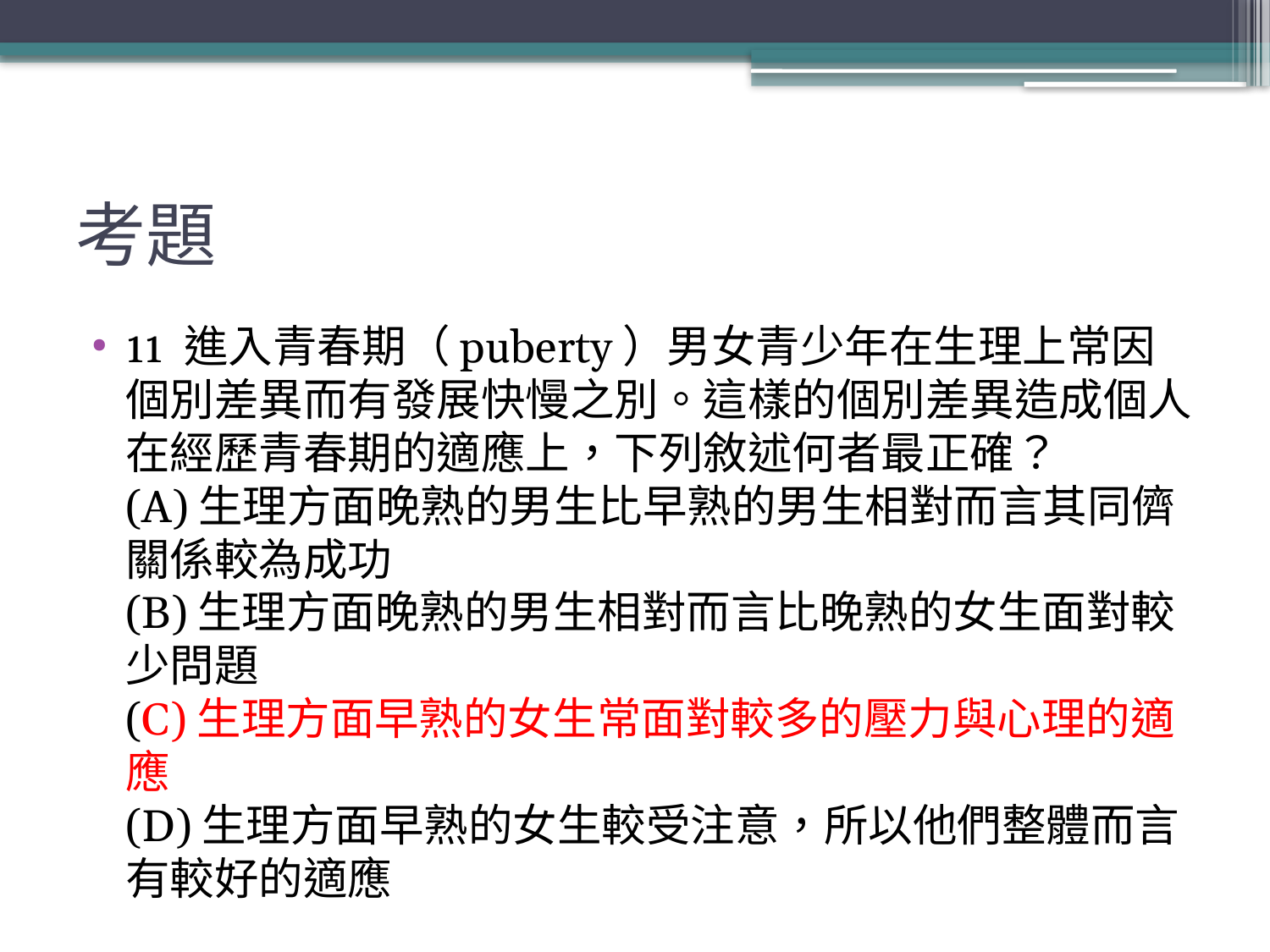

# 考題
11 進入青春期（puberty）男女青少年在生理上常因個別差異而有發展快慢之別。這樣的個別差異造成個人在經歷青春期的適應上，下列敘述何者最正確？
(A)生理方面晚熟的男生比早熟的男生相對而言其同儕關係較為成功
(B)生理方面晚熟的男生相對而言比晚熟的女生面對較少問題
(C)生理方面早熟的女生常面對較多的壓力與心理的適應
(D)生理方面早熟的女生較受注意，所以他們整體而言有較好的適應